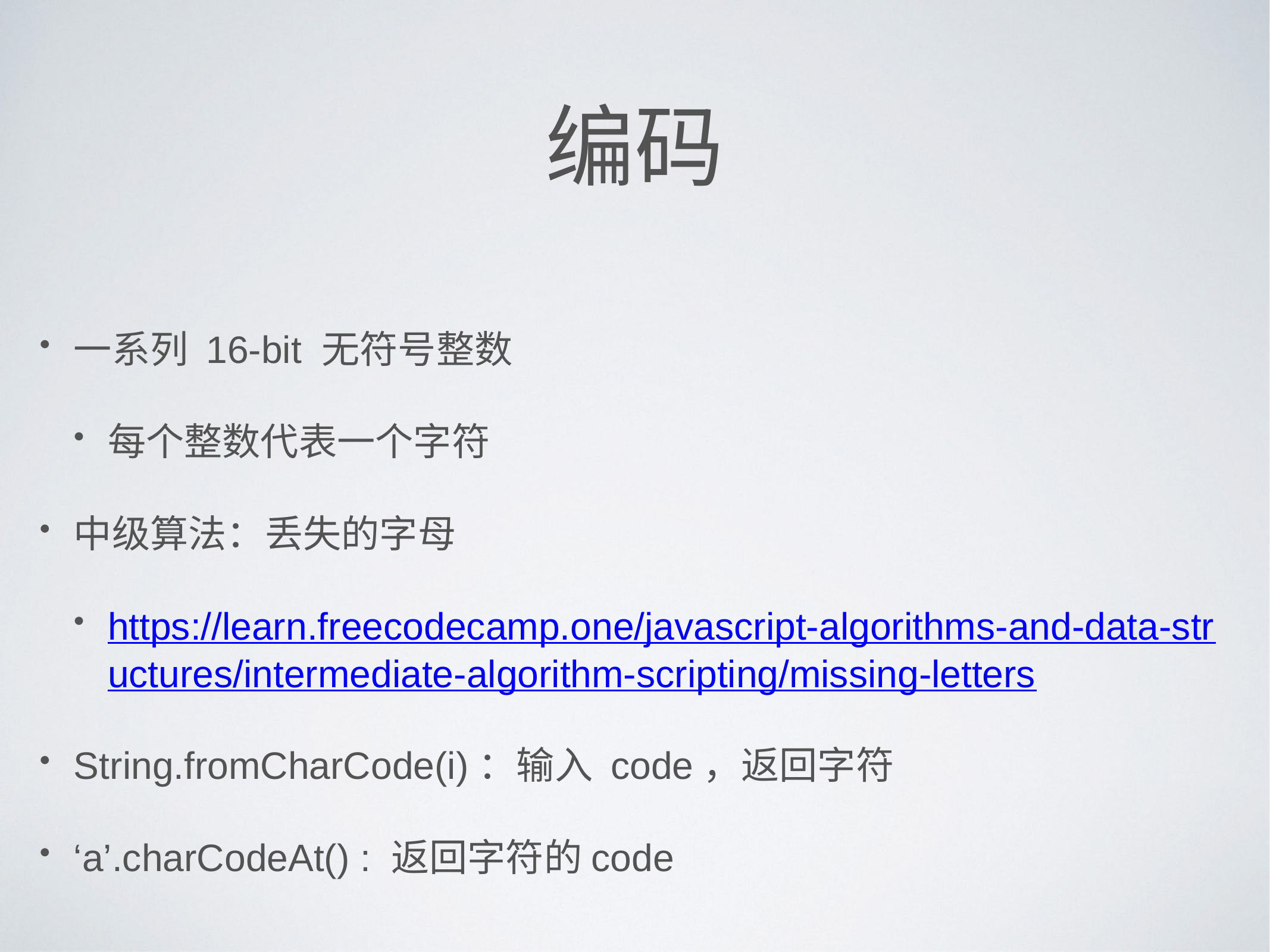

# 编码
一系列 16-bit 无符号整数
每个整数代表一个字符
中级算法：丢失的字母
https://learn.freecodecamp.one/javascript-algorithms-and-data-structures/intermediate-algorithm-scripting/missing-letters
String.fromCharCode(i)：输入 code，返回字符
‘a’.charCodeAt() : 返回字符的code